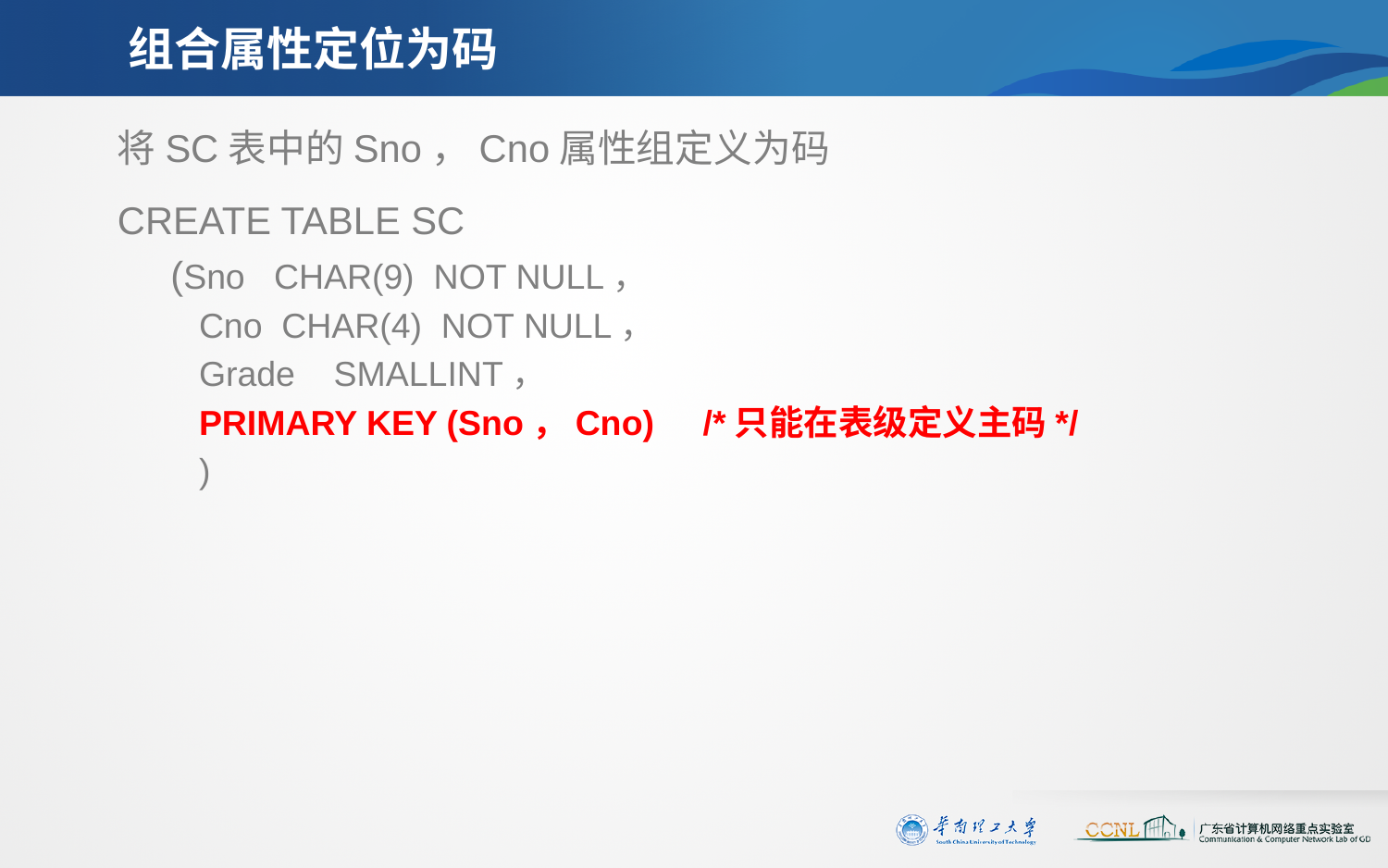

# 组合属性定位为码
将SC表中的Sno，Cno属性组定义为码
CREATE TABLE SC
     (Sno   CHAR(9)  NOT NULL，
Cno  CHAR(4)  NOT NULL，
Grade    SMALLINT，
PRIMARY KEY (Sno，Cno)     /*只能在表级定义主码*/
)